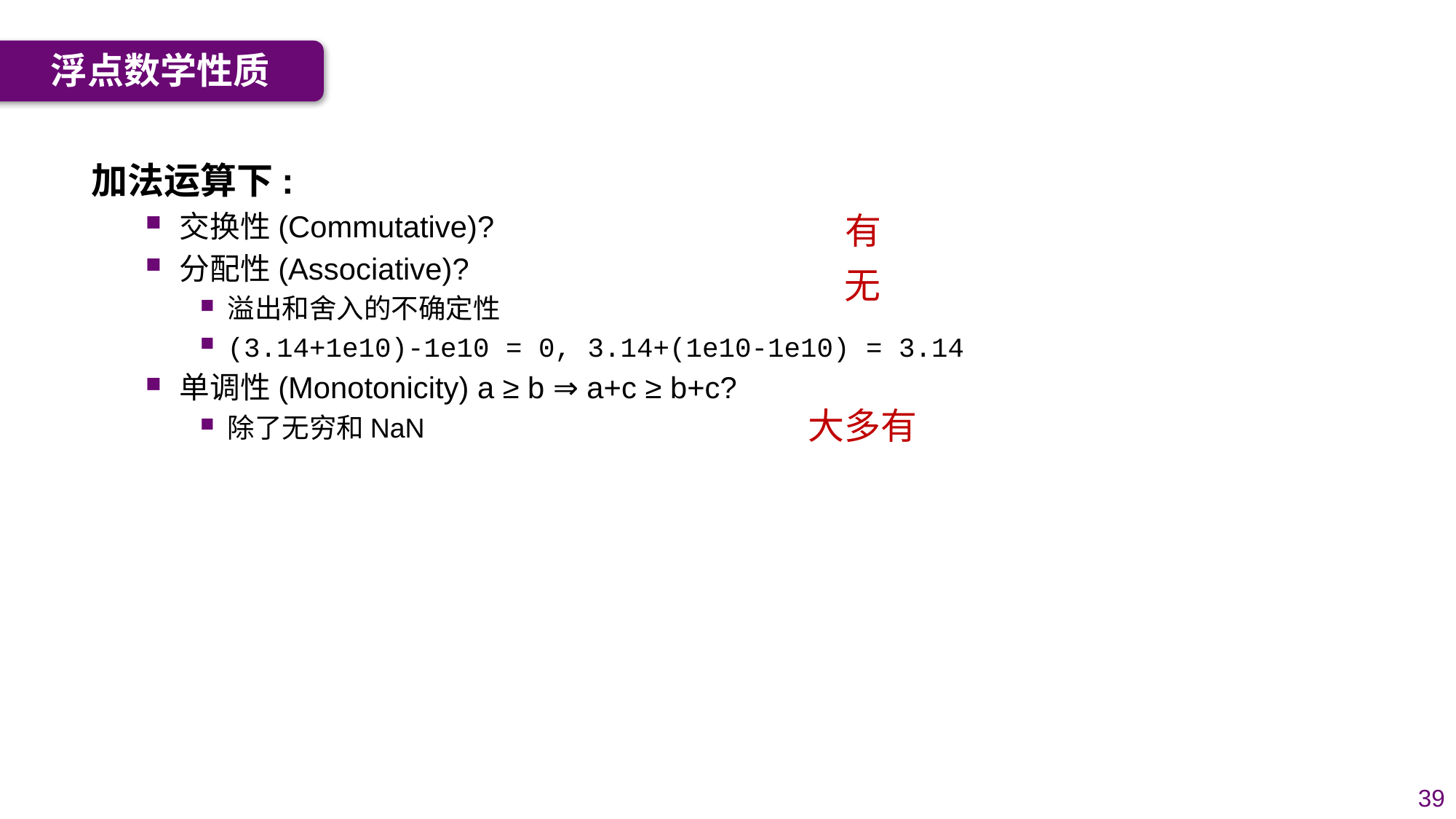

浮点数学性质

加法运算下:
交换性(Commutative)?
分配性(Associative)?
溢出和舍入的不确定性
(3.14+1e10)-1e10 = 0, 3.14+(1e10-1e10) = 3.14
单调性(Monotonicity) a ≥ b ⇒ a+c ≥ b+c?
除了无穷和NaN
有
无
大多有
39